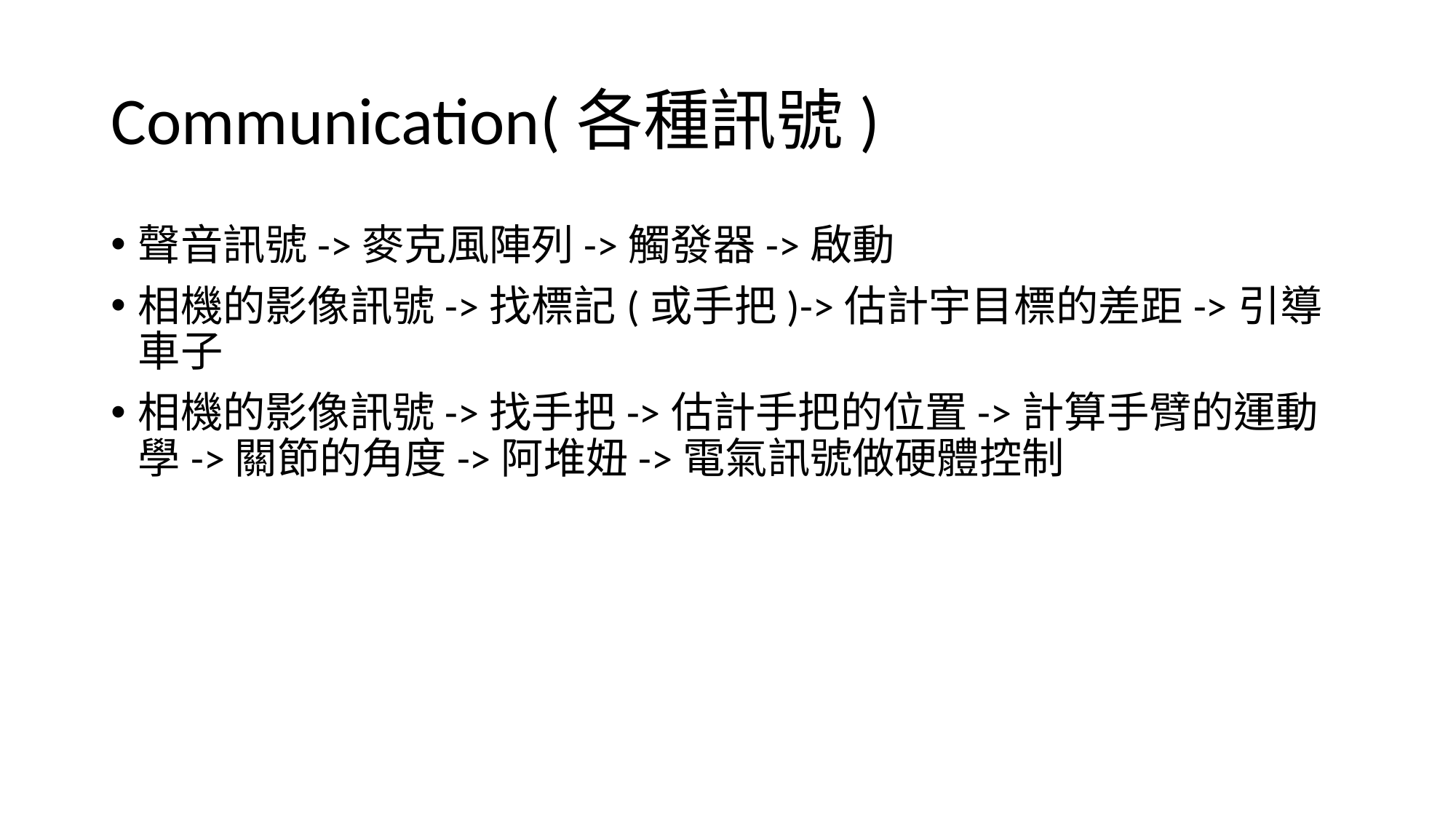

# Communication(各種訊號)
聲音訊號->麥克風陣列->觸發器->啟動
相機的影像訊號->找標記(或手把)->估計宇目標的差距->引導車子
相機的影像訊號->找手把->估計手把的位置->計算手臂的運動學->關節的角度->阿堆妞->電氣訊號做硬體控制